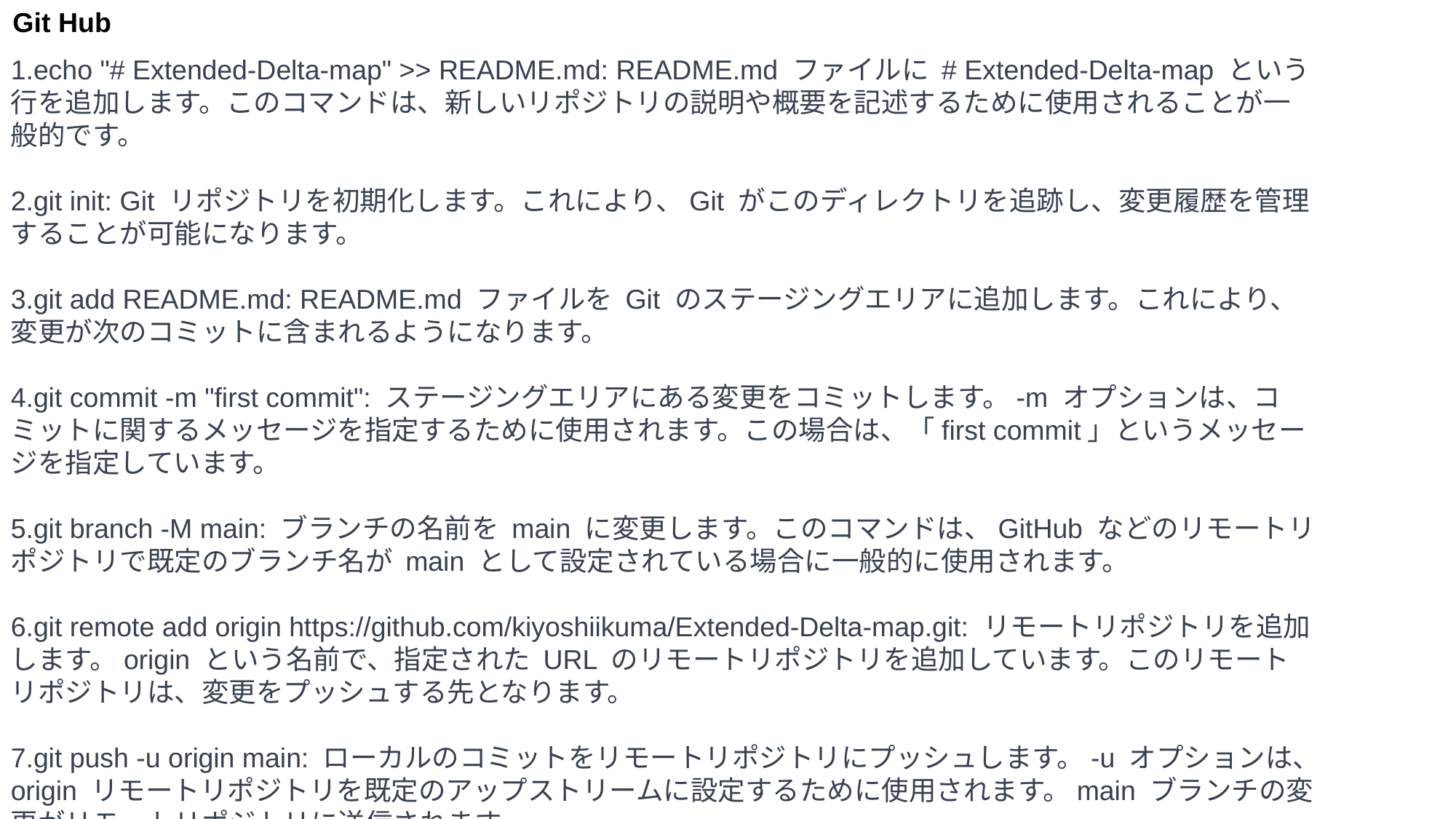

Git Hub
echo "# Extended-Delta-map" >> README.md: README.md ファイルに # Extended-Delta-map という行を追加します。このコマンドは、新しいリポジトリの説明や概要を記述するために使用されることが一般的です。

git init: Git リポジトリを初期化します。これにより、Git がこのディレクトリを追跡し、変更履歴を管理することが可能になります。

git add README.md: README.md ファイルを Git のステージングエリアに追加します。これにより、変更が次のコミットに含まれるようになります。

git commit -m "first commit": ステージングエリアにある変更をコミットします。-m オプションは、コミットに関するメッセージを指定するために使用されます。この場合は、「first commit」というメッセージを指定しています。

git branch -M main: ブランチの名前を main に変更します。このコマンドは、GitHub などのリモートリポジトリで既定のブランチ名が main として設定されている場合に一般的に使用されます。

git remote add origin https://github.com/kiyoshiikuma/Extended-Delta-map.git: リモートリポジトリを追加します。origin という名前で、指定された URL のリモートリポジトリを追加しています。このリモートリポジトリは、変更をプッシュする先となります。

git push -u origin main: ローカルのコミットをリモートリポジトリにプッシュします。-u オプションは、origin リモートリポジトリを既定のアップストリームに設定するために使用されます。main ブランチの変更がリモートリポジトリに送信されます。